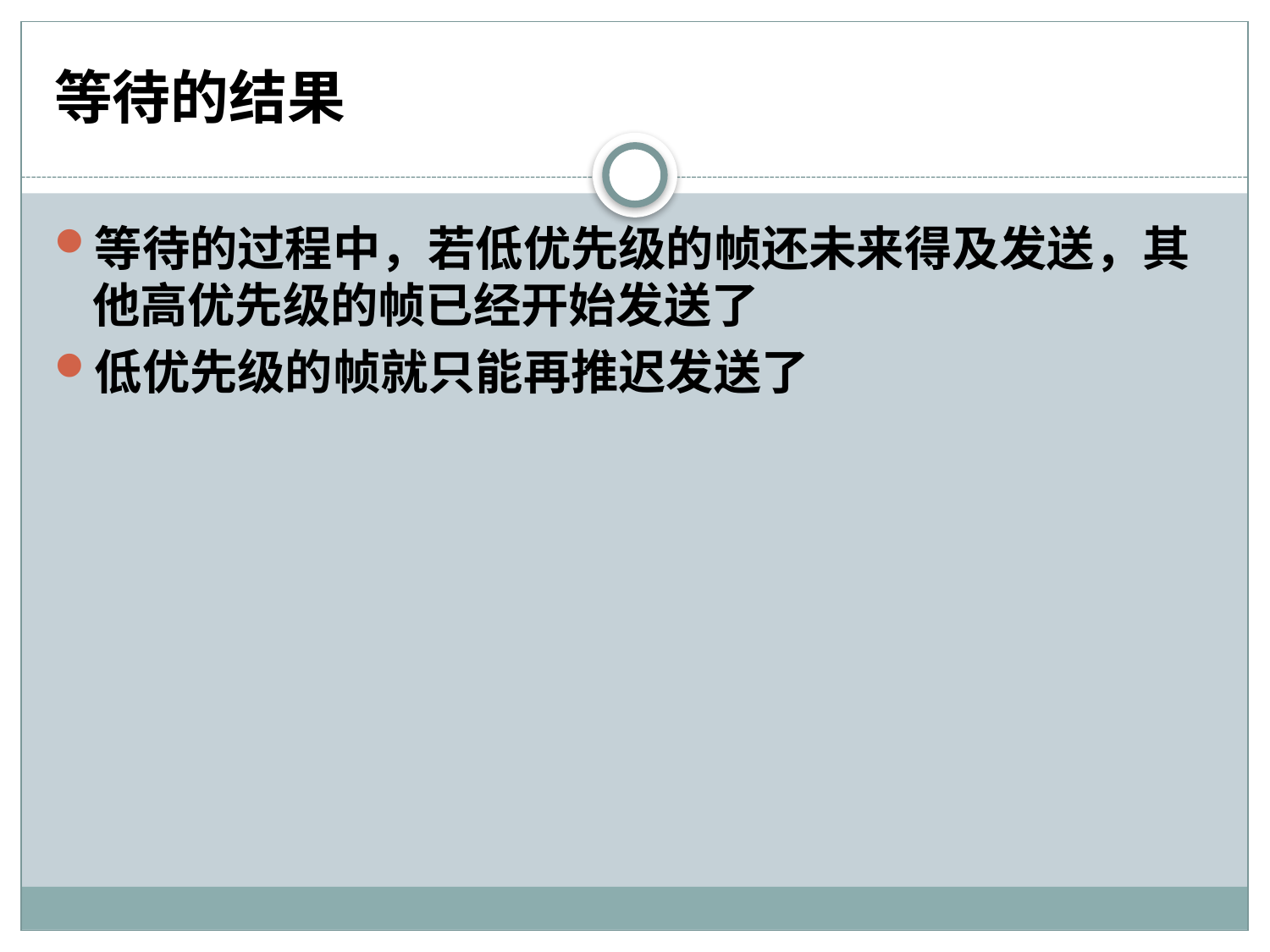

# 等待的结果
等待的过程中，若低优先级的帧还未来得及发送，其他高优先级的帧已经开始发送了
低优先级的帧就只能再推迟发送了